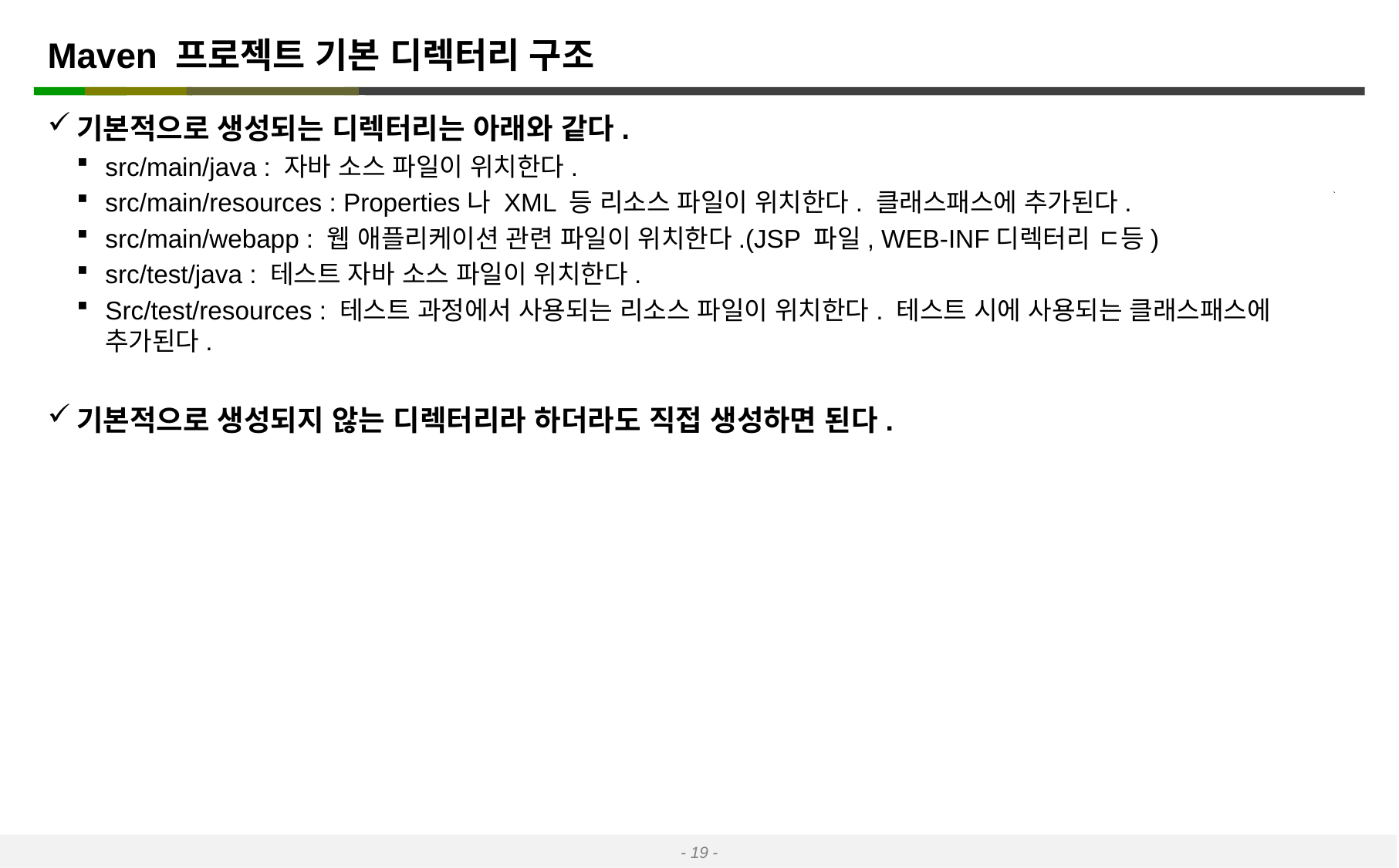

# Maven 프로젝트 기본 디렉터리 구조
기본적으로 생성되는 디렉터리는 아래와 같다.
src/main/java : 자바 소스 파일이 위치한다.
src/main/resources : Properties나 XML 등 리소스 파일이 위치한다. 클래스패스에 추가된다.
src/main/webapp : 웹 애플리케이션 관련 파일이 위치한다.(JSP 파일, WEB-INF디렉터리 ㄷ등)
src/test/java : 테스트 자바 소스 파일이 위치한다.
Src/test/resources : 테스트 과정에서 사용되는 리소스 파일이 위치한다. 테스트 시에 사용되는 클래스패스에 추가된다.

기본적으로 생성되지 않는 디렉터리라 하더라도 직접 생성하면 된다.